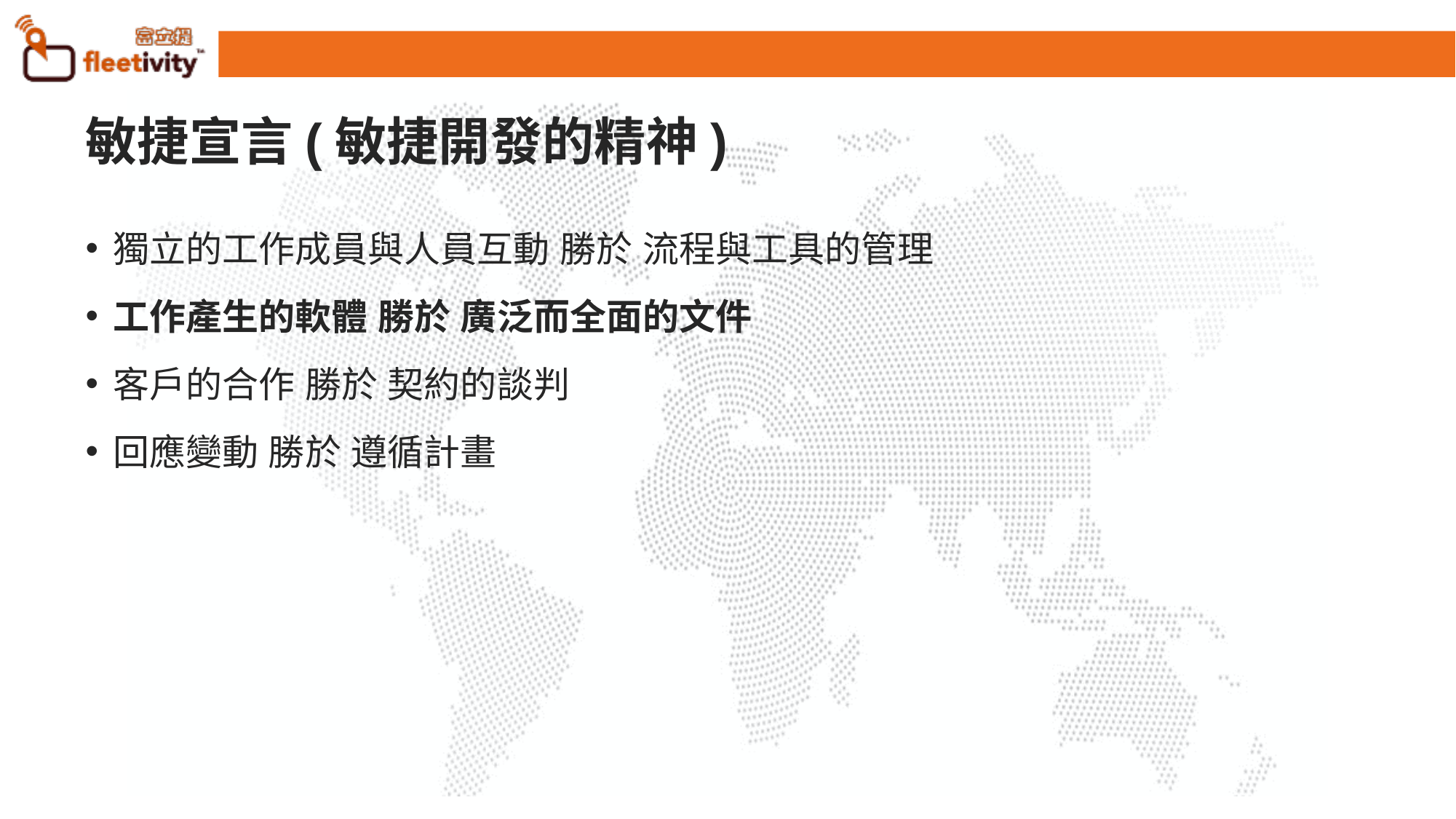

# 敏捷宣言(敏捷開發的精神)
獨立的工作成員與人員互動 勝於 流程與工具的管理
工作產生的軟體 勝於 廣泛而全面的文件
客戶的合作 勝於 契約的談判
回應變動 勝於 遵循計畫